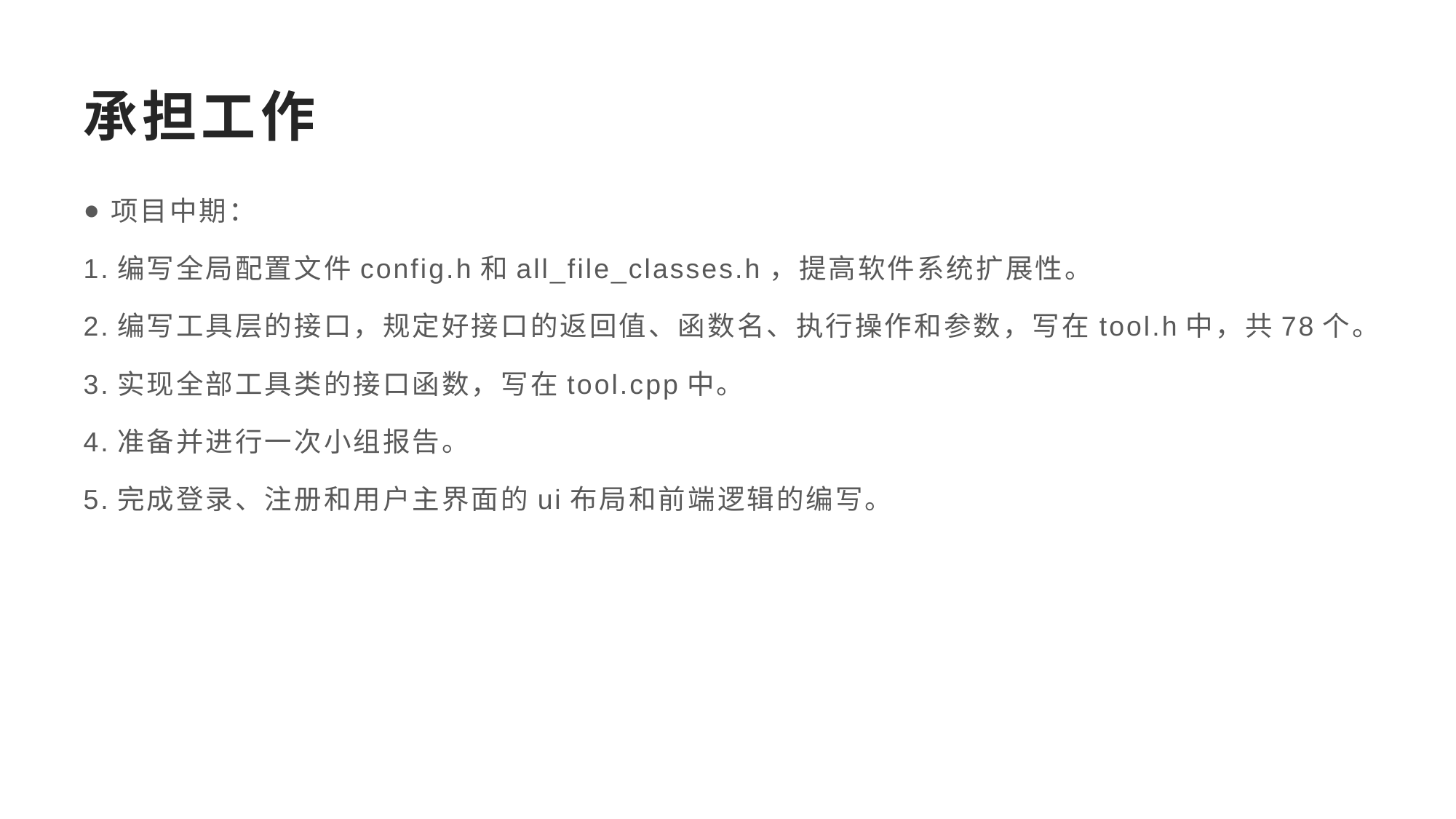

# 承担工作
项目中期：
1.编写全局配置文件config.h和all_file_classes.h，提高软件系统扩展性。
2.编写工具层的接口，规定好接口的返回值、函数名、执行操作和参数，写在tool.h中，共78个。
3.实现全部工具类的接口函数，写在tool.cpp中。
4.准备并进行一次小组报告。
5.完成登录、注册和用户主界面的ui布局和前端逻辑的编写。